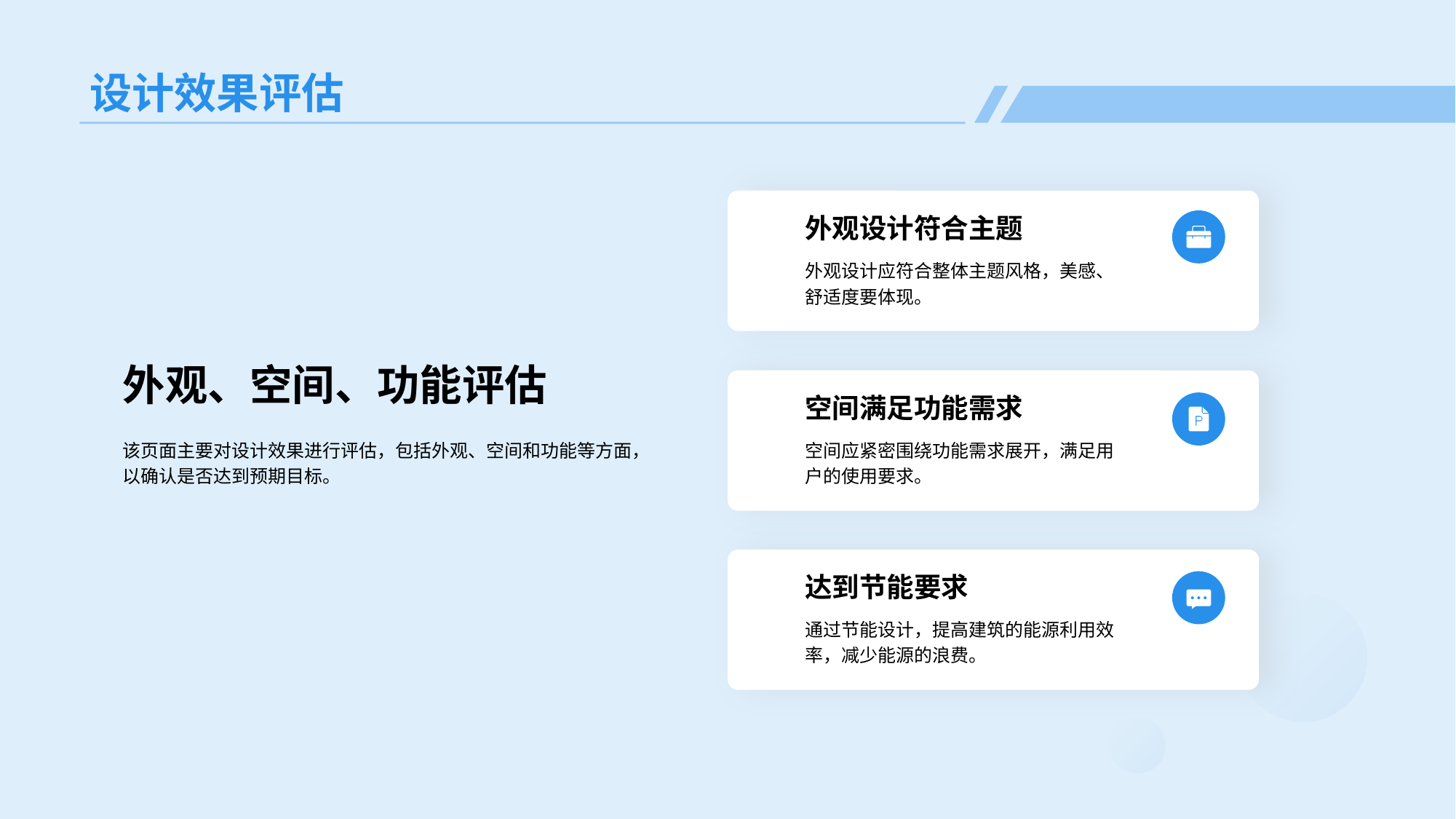

# 设计效果评估

外观设计符合主题

外观设计应符合整体主题风格，美感、舒适度要体现。

空间满足功能需求
空间应紧密围绕功能需求展开，满足用户的使用要求。

达到节能要求

通过节能设计，提高建筑的能源利用效率，减少能源的浪费。
外观、空间、功能评估
该页面主要对设计效果进行评估，包括外观、空间和功能等方面，以确认是否达到预期目标。